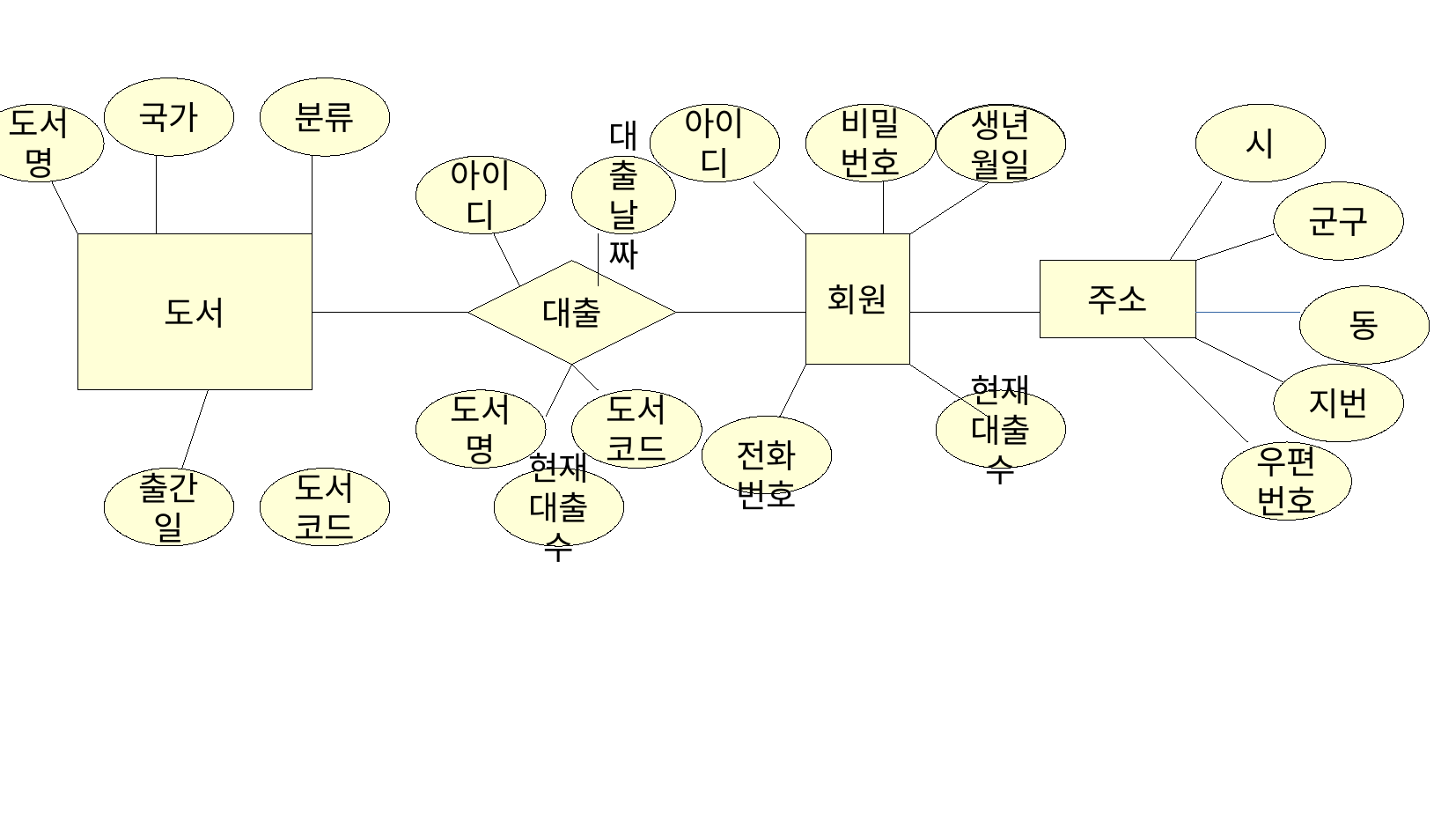

국가
분류
도서 명
아이디
비밀번호
생년월일
시
생년월일

아이디
대출날짜

군구

도서

회원

대출
주소
동

지번

도서명
도서코드
현재 대출수
	전화번호
우편번호
출간일
도서코드
현재 대출수